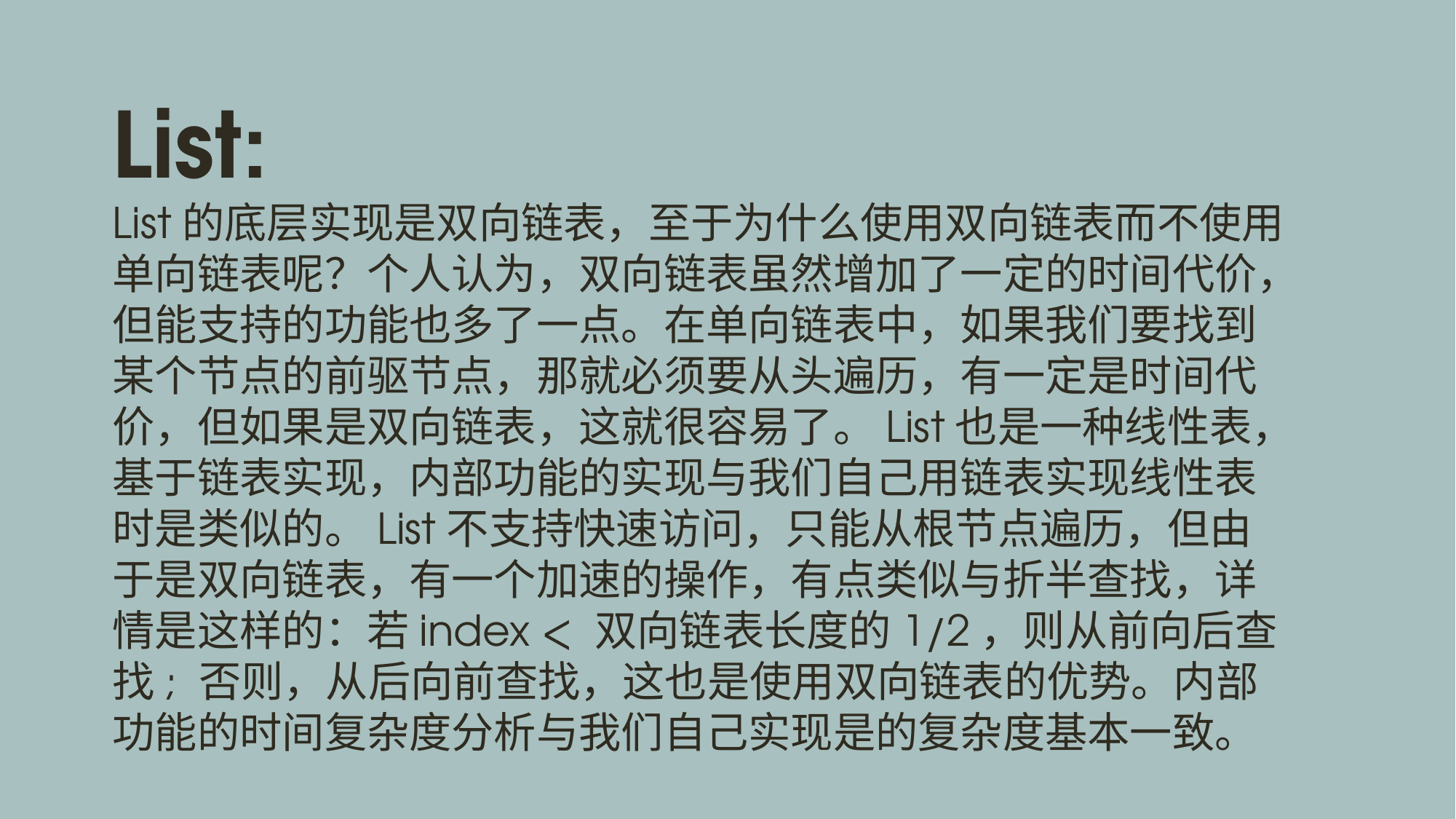

List:
List的底层实现是双向链表，至于为什么使用双向链表而不使用单向链表呢？个人认为，双向链表虽然增加了一定的时间代价，但能支持的功能也多了一点。在单向链表中，如果我们要找到某个节点的前驱节点，那就必须要从头遍历，有一定是时间代价，但如果是双向链表，这就很容易了。List也是一种线性表，基于链表实现，内部功能的实现与我们自己用链表实现线性表时是类似的。List不支持快速访问，只能从根节点遍历，但由于是双向链表，有一个加速的操作，有点类似与折半查找，详情是这样的：若index < 双向链表长度的1/2，则从前向后查找; 否则，从后向前查找，这也是使用双向链表的优势。内部功能的时间复杂度分析与我们自己实现是的复杂度基本一致。